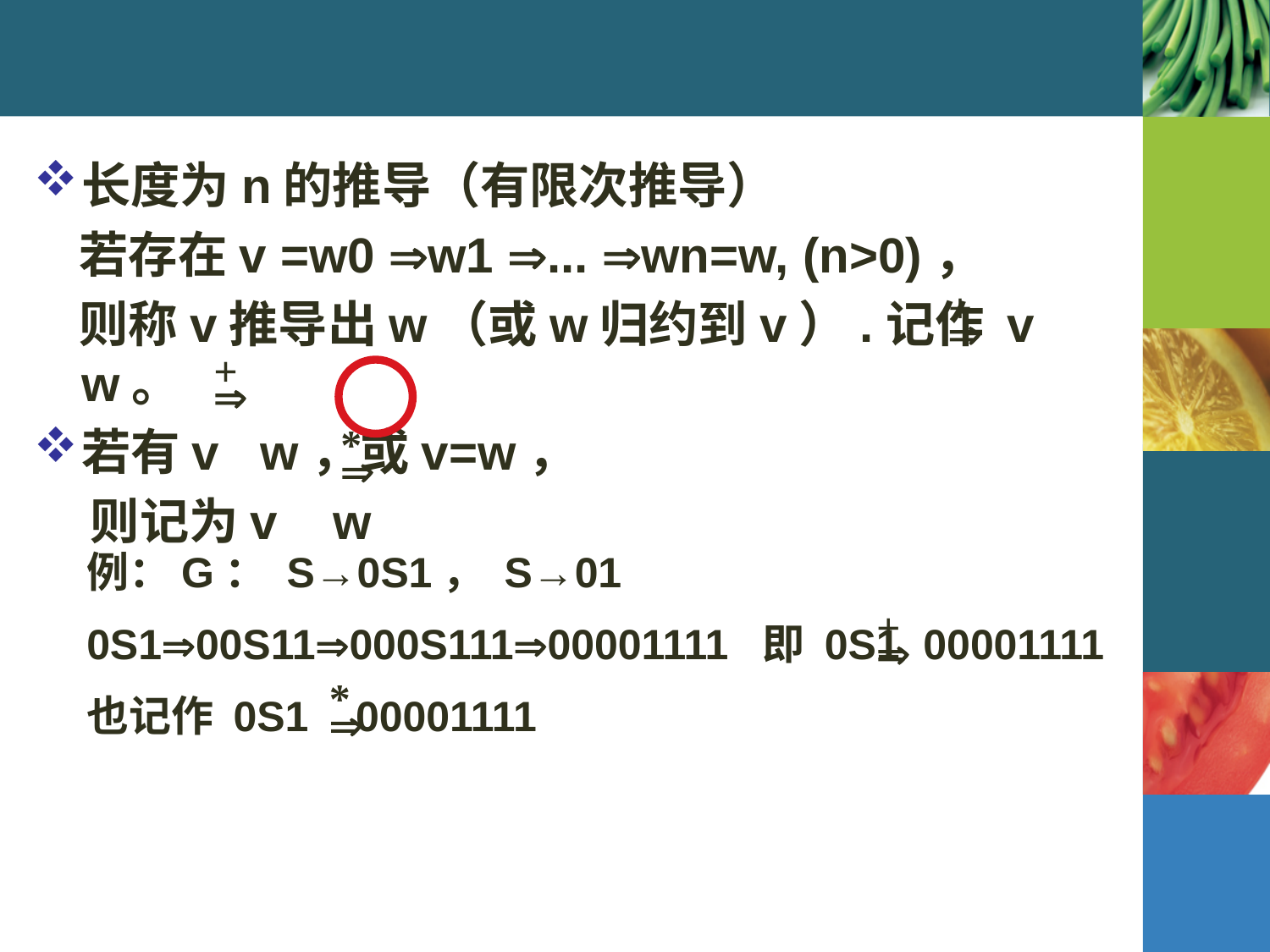

#
长度为n的推导（有限次推导）
   若存在v =w0 ⇒w1 ⇒... ⇒wn=w, (n>0)，
   则称v推导出w（或w归约到v）.记作 v   w。
若有v   w，或v=w，
    则记为v    w

+
⇒
+
⇒

*
⇒
例：G： S→0S1， S→01
0S1⇒00S11⇒000S111⇒00001111  即 0S1  00001111
也记作 0S1    00001111
+
⇒
*
⇒